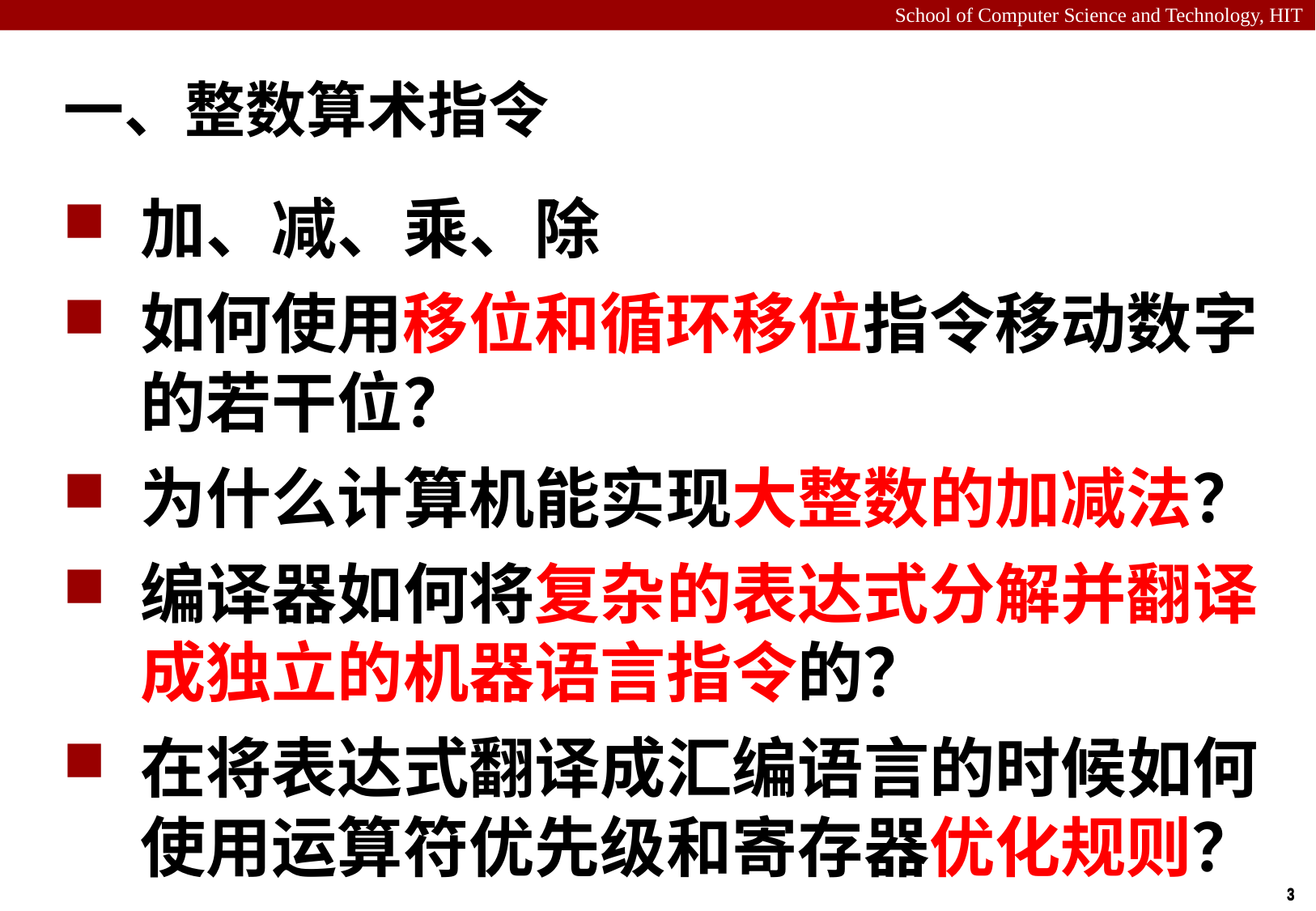

# 一、整数算术指令
加、减、乘、除
如何使用移位和循环移位指令移动数字的若干位？
为什么计算机能实现大整数的加减法？
编译器如何将复杂的表达式分解并翻译成独立的机器语言指令的？
在将表达式翻译成汇编语言的时候如何使用运算符优先级和寄存器优化规则？